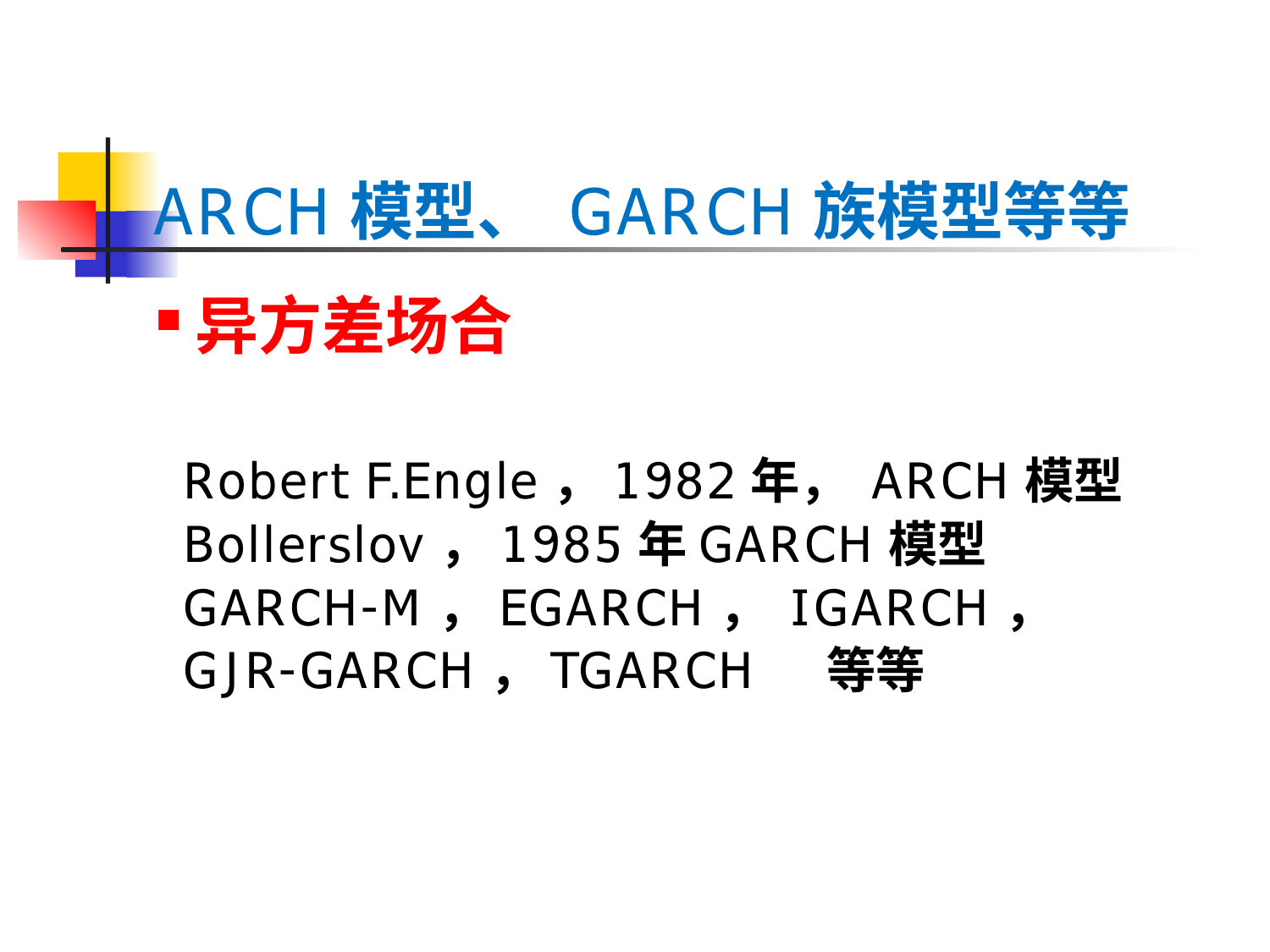

# ARCH模型、 GARCH族模型等等
异方差场合

  Robert F.Engle，1982年， ARCH模型
  Bollerslov，1985年GARCH模型
  GARCH-M，EGARCH， IGARCH，
  GJR-GARCH，TGARCH    等等